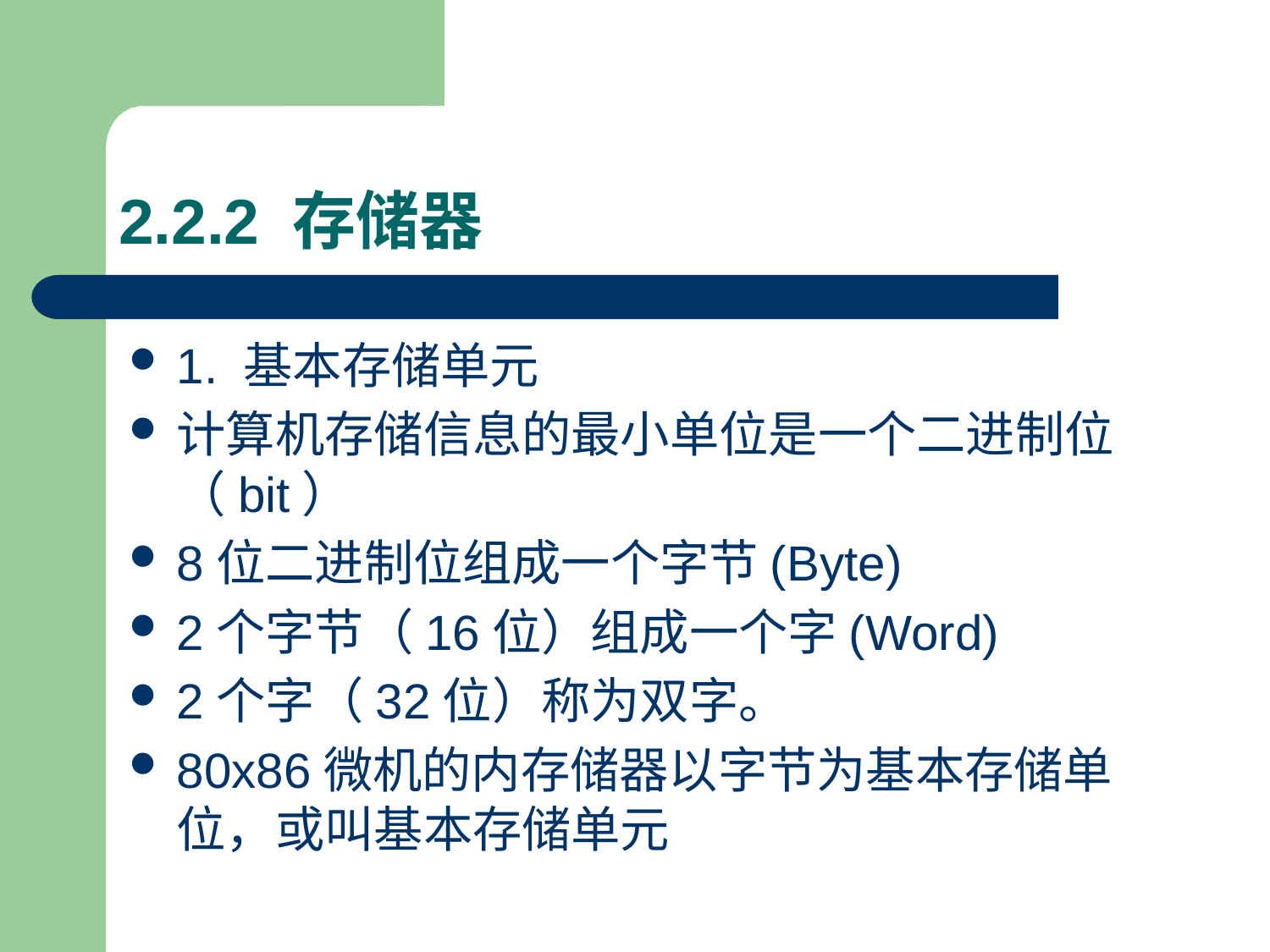

# 2.2.2 存储器
1. 基本存储单元
计算机存储信息的最小单位是一个二进制位（bit）
8位二进制位组成一个字节(Byte)
2个字节（16位）组成一个字(Word)
2个字（32位）称为双字。
80x86微机的内存储器以字节为基本存储单位，或叫基本存储单元